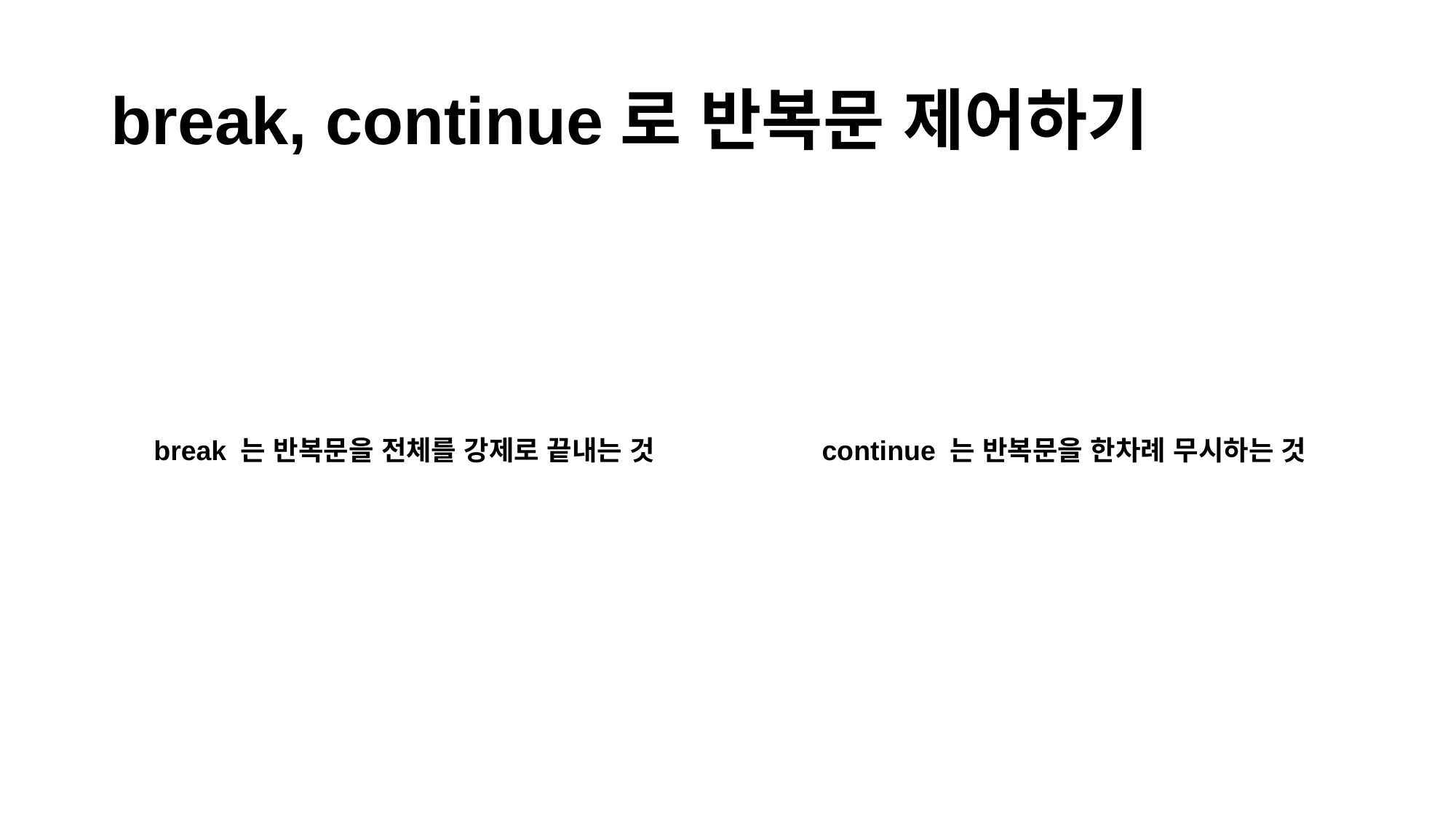

# break, continue로 반복문 제어하기
break 는 반복문을 전체를 강제로 끝내는 것
continue 는 반복문을 한차례 무시하는 것